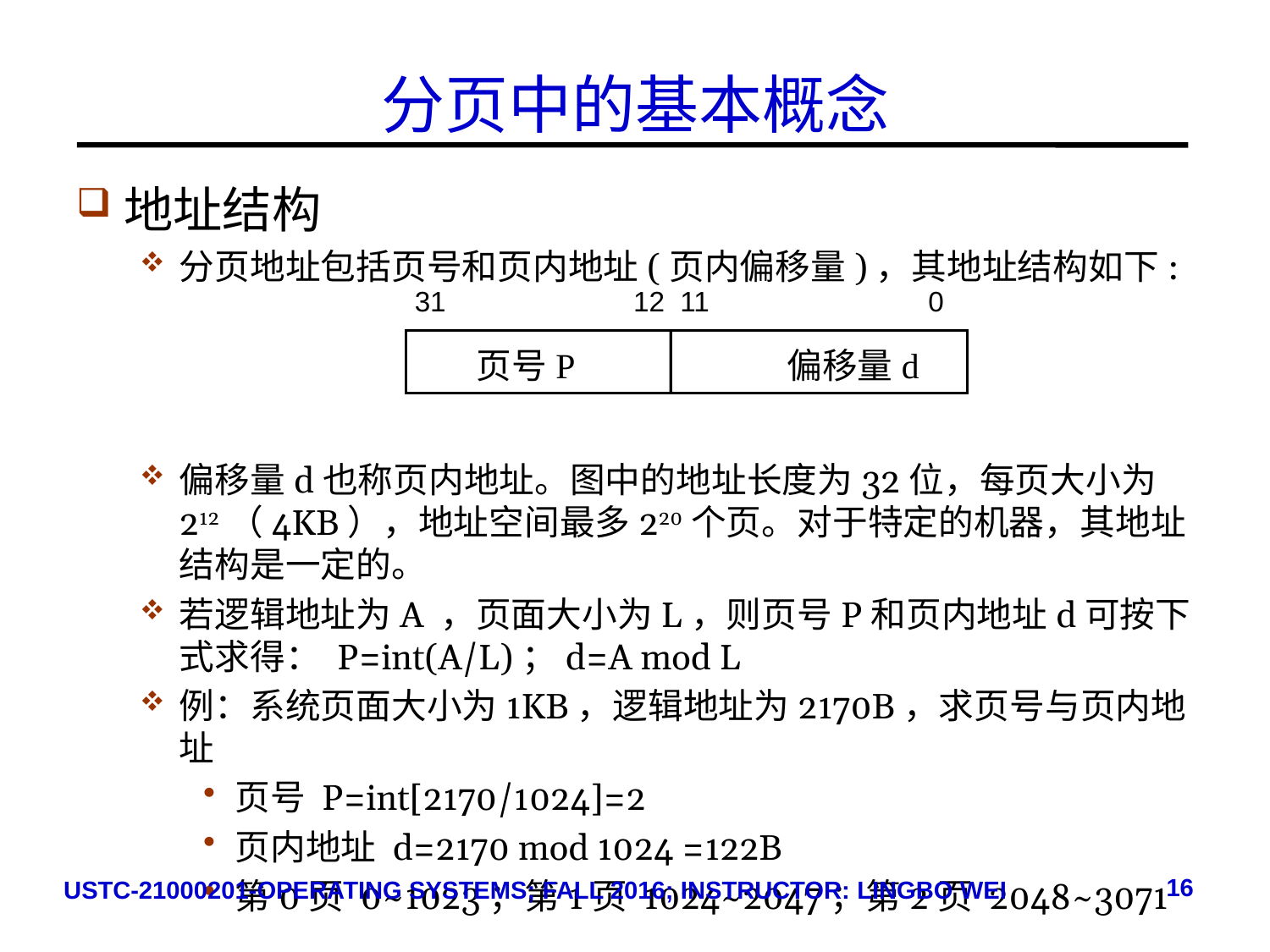

# 分页中的基本概念
地址结构
分页地址包括页号和页内地址(页内偏移量)，其地址结构如下:

偏移量d也称页内地址。图中的地址长度为32位，每页大小为212（4KB），地址空间最多220个页。对于特定的机器，其地址结构是一定的。
若逻辑地址为A ，页面大小为L，则页号P和页内地址d可按下式求得： P=int(A/L)；d=A mod L
例：系统页面大小为1KB，逻辑地址为2170B，求页号与页内地址
页号 P=int[2170/1024]=2
页内地址 d=2170 mod 1024 =122B
第0页 0~1023；第1页 1024~2047；第2页 2048~3071
31                        12  11                            0
     页号P                       偏移量d

16
USTC-21000201-OPERATING SYSTEMS; FALL 2016; INSTRUCTOR: LINGBO WEI